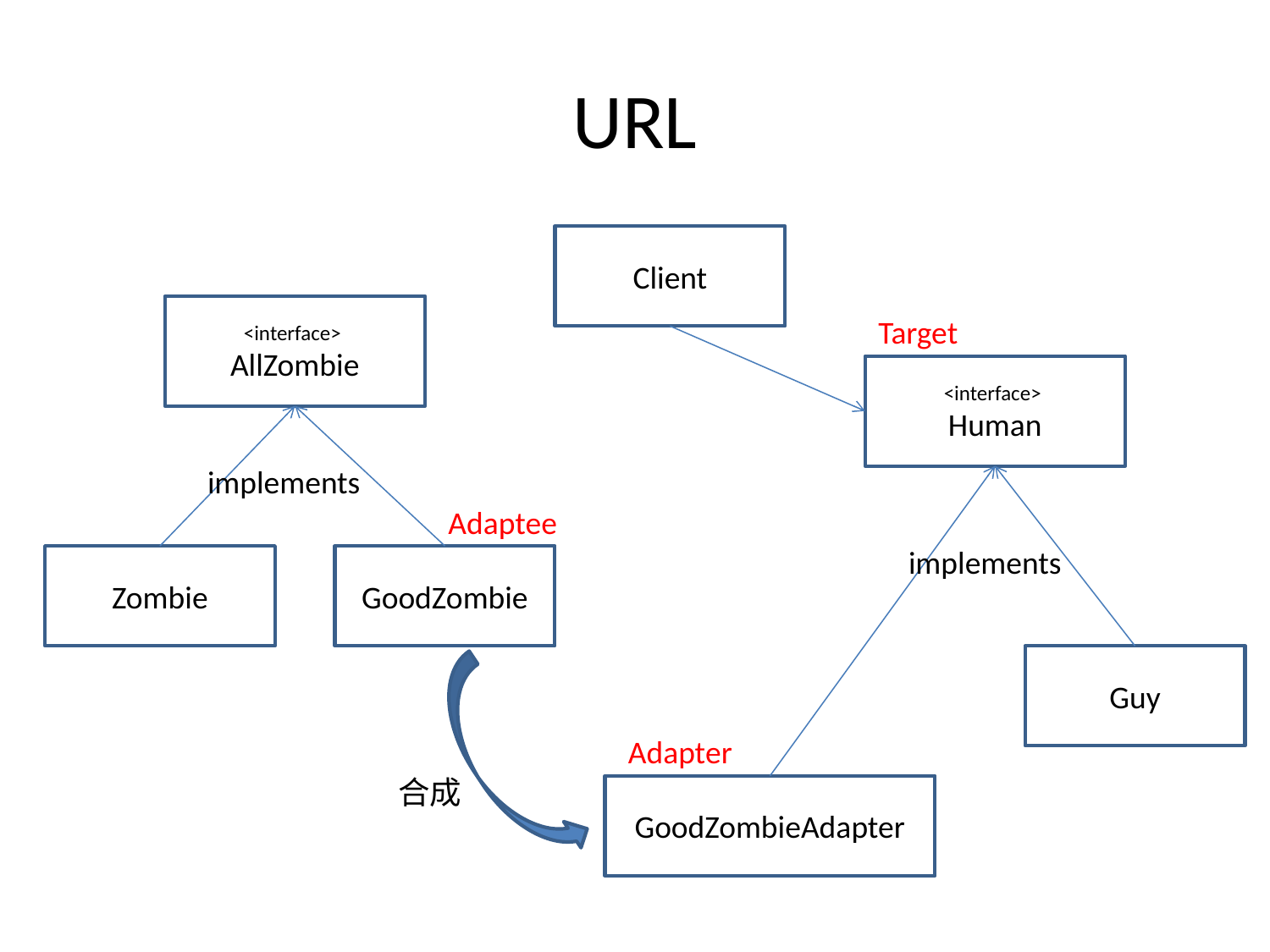

# URL
Client
<interface>
AllZombie
Target
<interface>
Human
implements
Adaptee
implements
Zombie
GoodZombie
Guy

Adapter
合成
GoodZombieAdapter